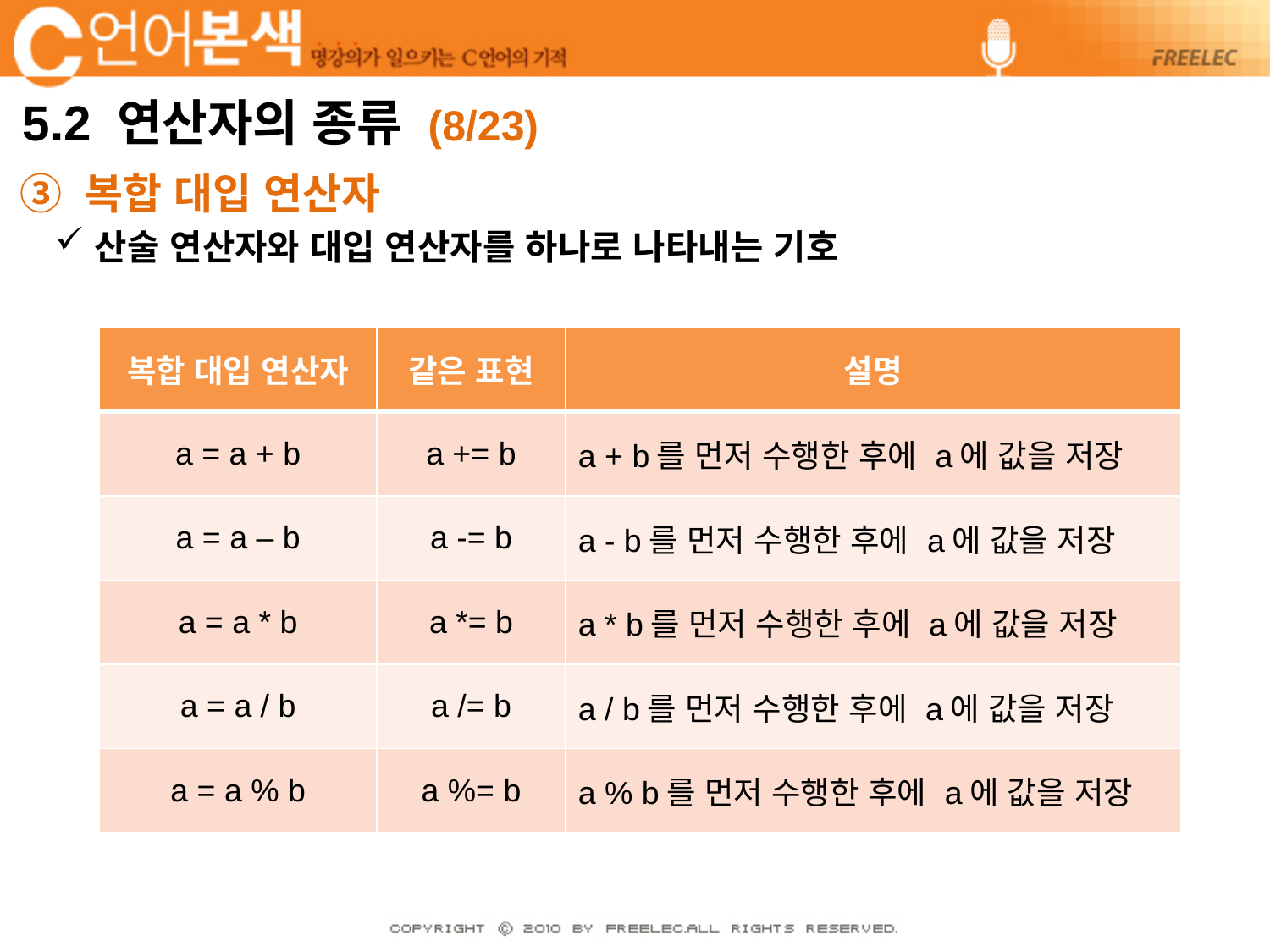

# 5.2 연산자의 종류 (8/23)
③ 복합 대입 연산자
산술 연산자와 대입 연산자를 하나로 나타내는 기호
| 복합 대입 연산자 | 같은 표현 | 설명 |
| --- | --- | --- |
| a = a + b | a += b | a + b를 먼저 수행한 후에 a에 값을 저장 |
| a = a – b | a -= b | a - b를 먼저 수행한 후에 a에 값을 저장 |
| a = a \* b | a \*= b | a \* b를 먼저 수행한 후에 a에 값을 저장 |
| a = a / b | a /= b | a / b를 먼저 수행한 후에 a에 값을 저장 |
| a = a % b | a %= b | a % b를 먼저 수행한 후에 a에 값을 저장 |